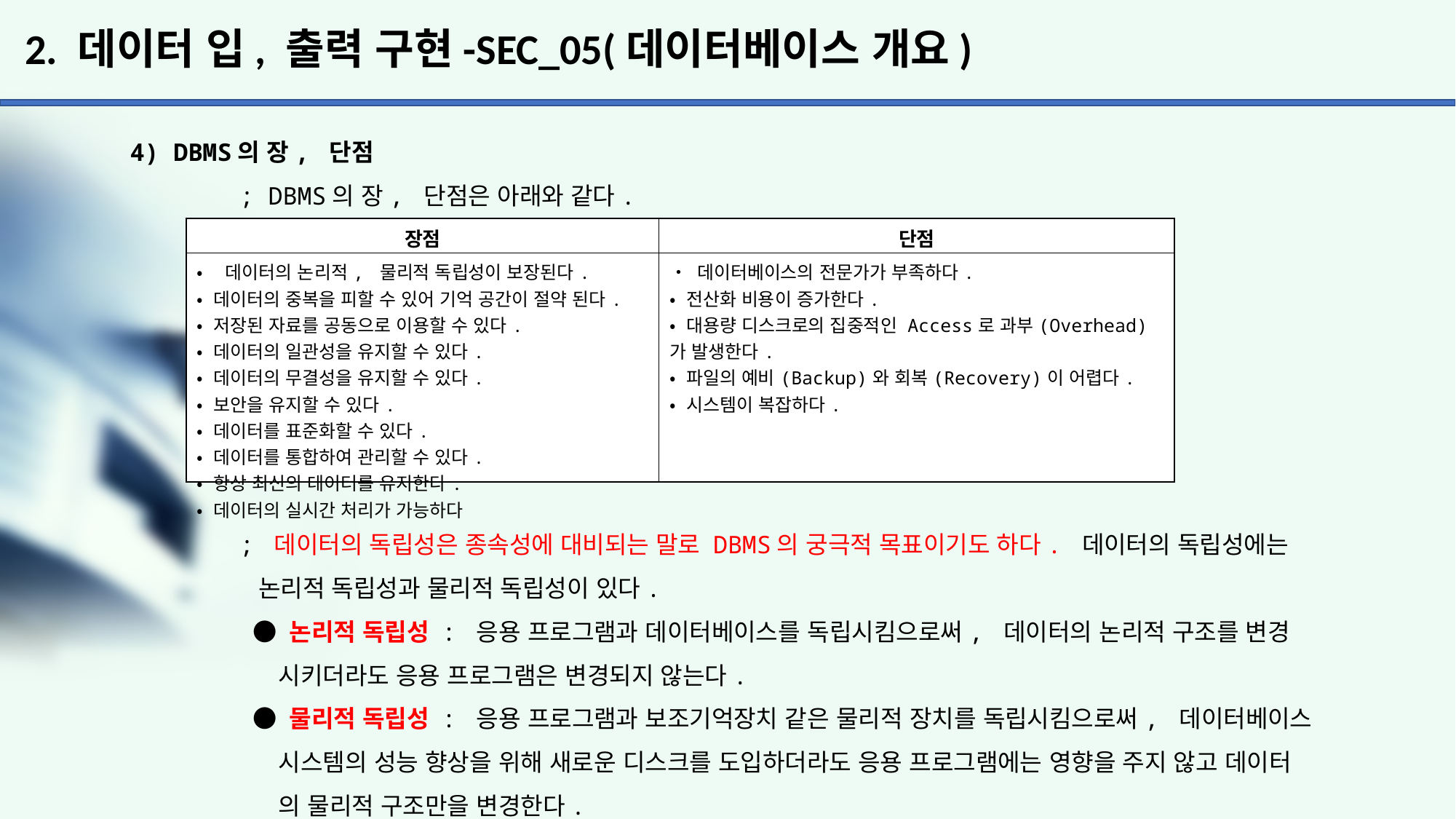

# 2. 데이터 입, 출력 구현-SEC_05(데이터베이스 개요)
4) DBMS의 장, 단점
	; DBMS의 장, 단점은 아래와 같다.

	; 데이터의 독립성은 종속성에 대비되는 말로 DBMS의 궁극적 목표이기도 하다. 데이터의 독립성에는
 	  논리적 독립성과 물리적 독립성이 있다.
	  ● 논리적 독립성 : 응용 프로그램과 데이터베이스를 독립시킴으로써, 데이터의 논리적 구조를 변경
	     시키더라도 응용 프로그램은 변경되지 않는다.
	  ● 물리적 독립성 : 응용 프로그램과 보조기억장치 같은 물리적 장치를 독립시킴으로써, 데이터베이스
	     시스템의 성능 향상을 위해 새로운 디스크를 도입하더라도 응용 프로그램에는 영향을 주지 않고 데이터
	     의 물리적 구조만을 변경한다.
| 장점 | 단점 |
| --- | --- |
| • 데이터의 논리적, 물리적 독립성이 보장된다. • 데이터의 중복을 피할 수 있어 기억 공간이 절약 된다. • 저장된 자료를 공동으로 이용할 수 있다. • 데이터의 일관성을 유지할 수 있다. • 데이터의 무결성을 유지할 수 있다. • 보안을 유지할 수 있다. • 데이터를 표준화할 수 있다. • 데이터를 통합하여 관리할 수 있다. • 항상 최신의 데이터를 유지한다. • 데이터의 실시간 처리가 가능하다 | • 데이터베이스의 전문가가 부족하다. • 전산화 비용이 증가한다. • 대용량 디스크로의 집중적인 Access로 과부(Overhead) 가 발생한다. • 파일의 예비(Backup)와 회복(Recovery)이 어렵다. • 시스템이 복잡하다. |